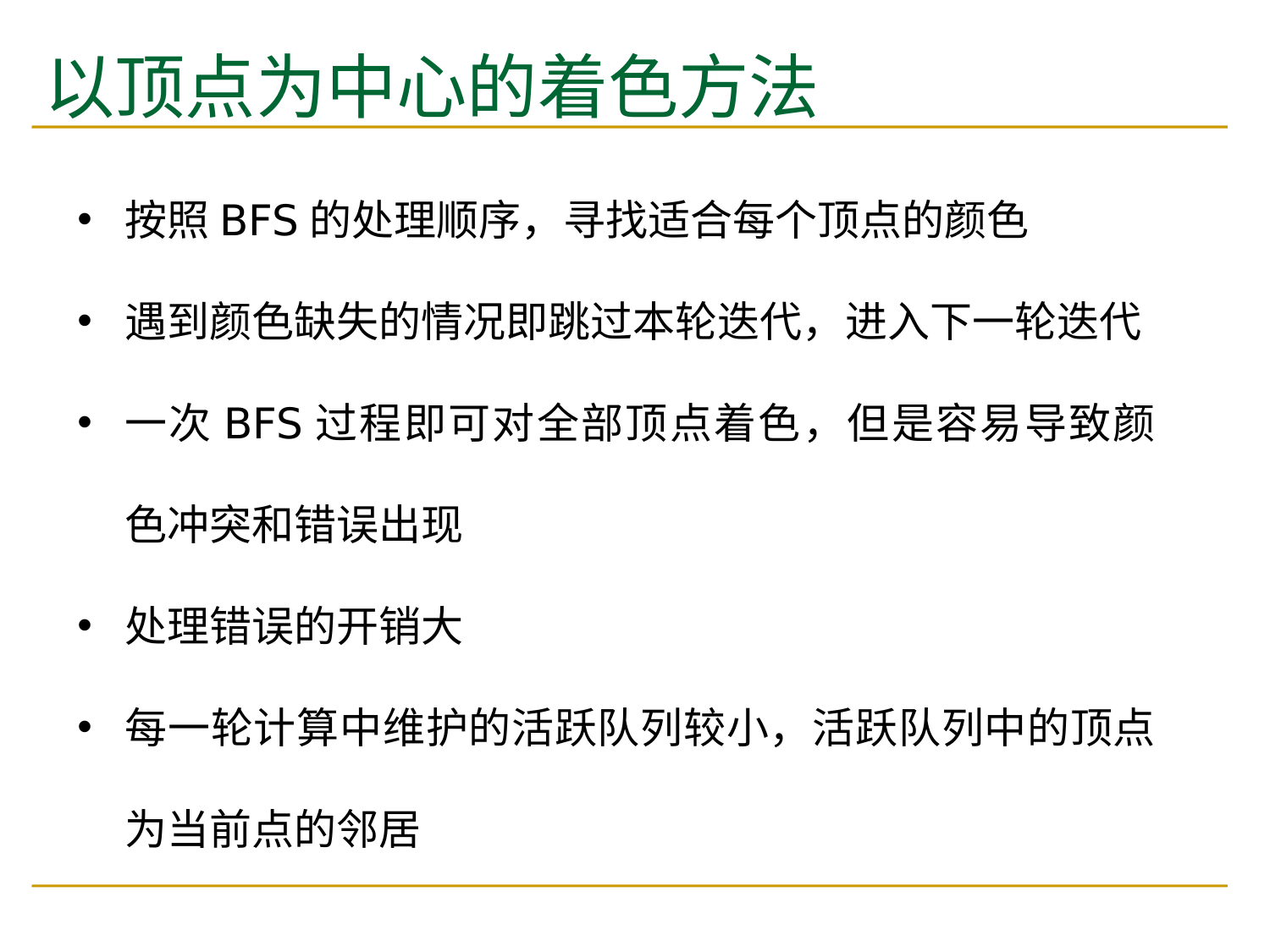

# 以顶点为中心的着色方法
按照BFS的处理顺序，寻找适合每个顶点的颜色
遇到颜色缺失的情况即跳过本轮迭代，进入下一轮迭代
一次BFS过程即可对全部顶点着色，但是容易导致颜色冲突和错误出现
处理错误的开销大
每一轮计算中维护的活跃队列较小，活跃队列中的顶点为当前点的邻居